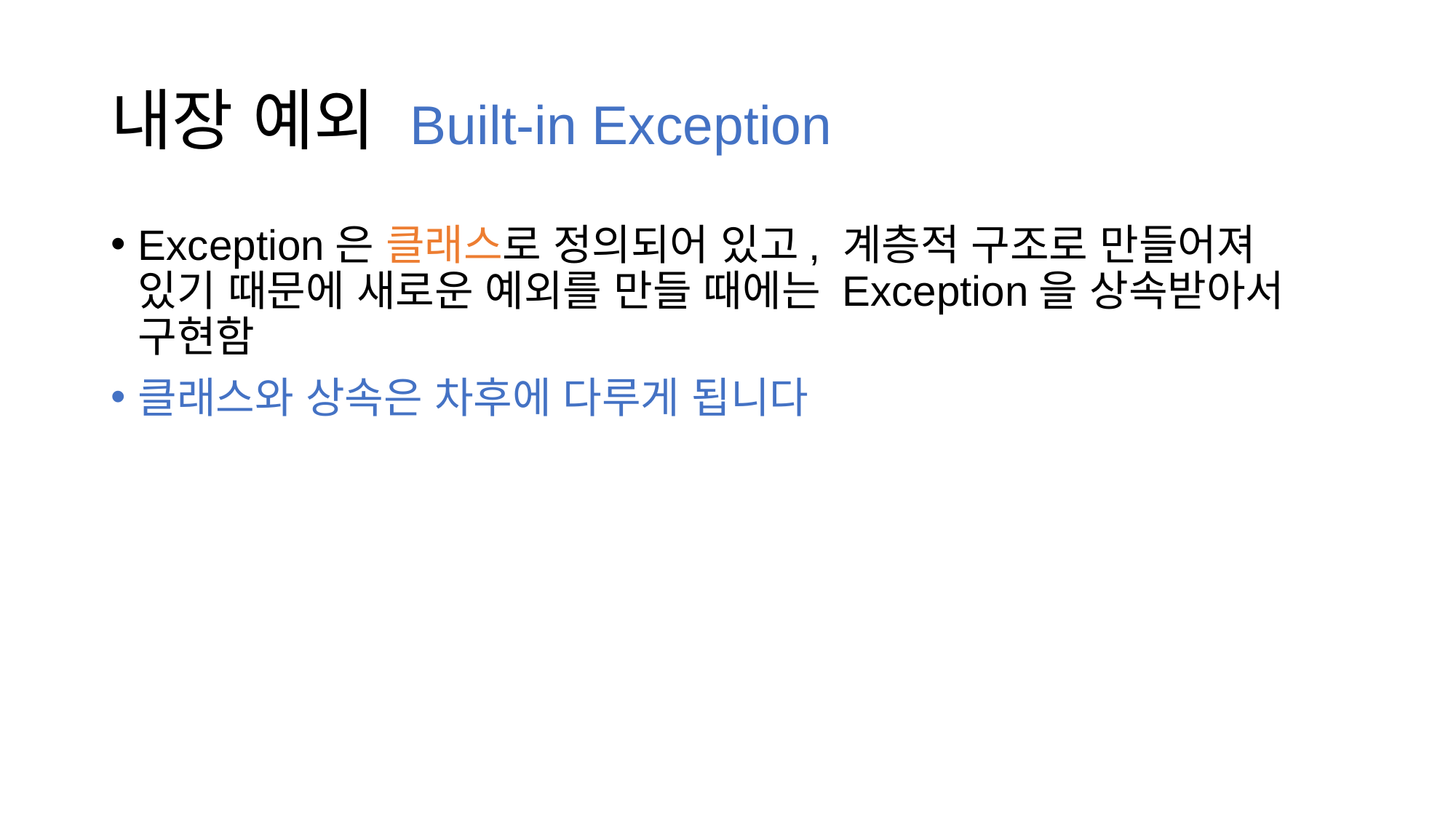

# 내장 예외 Built-in Exception
Exception은 클래스로 정의되어 있고, 계층적 구조로 만들어져 있기 때문에 새로운 예외를 만들 때에는 Exception을 상속받아서 구현함
클래스와 상속은 차후에 다루게 됩니다